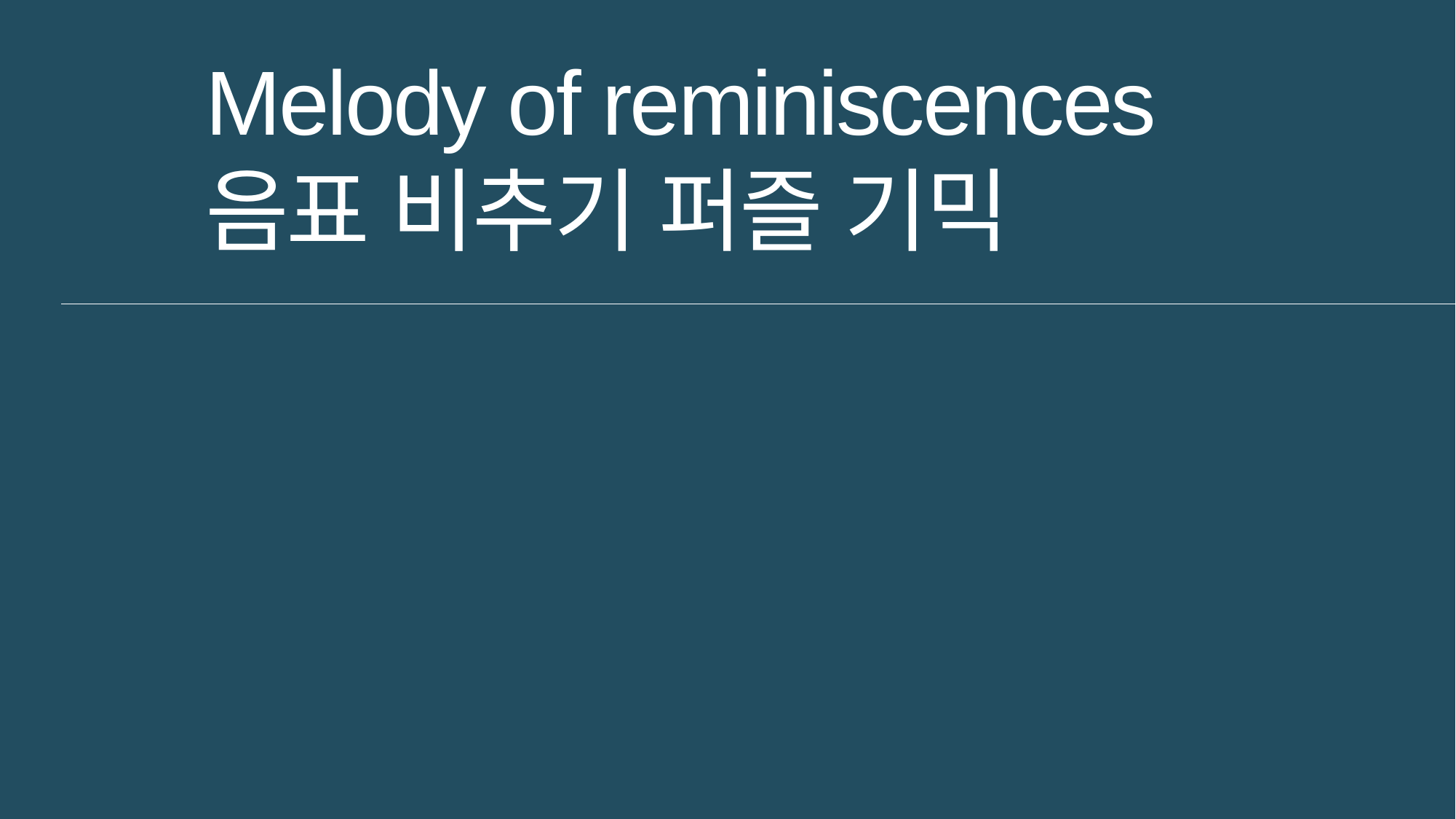

Melody of reminiscences
음표 비추기 퍼즐 기믹